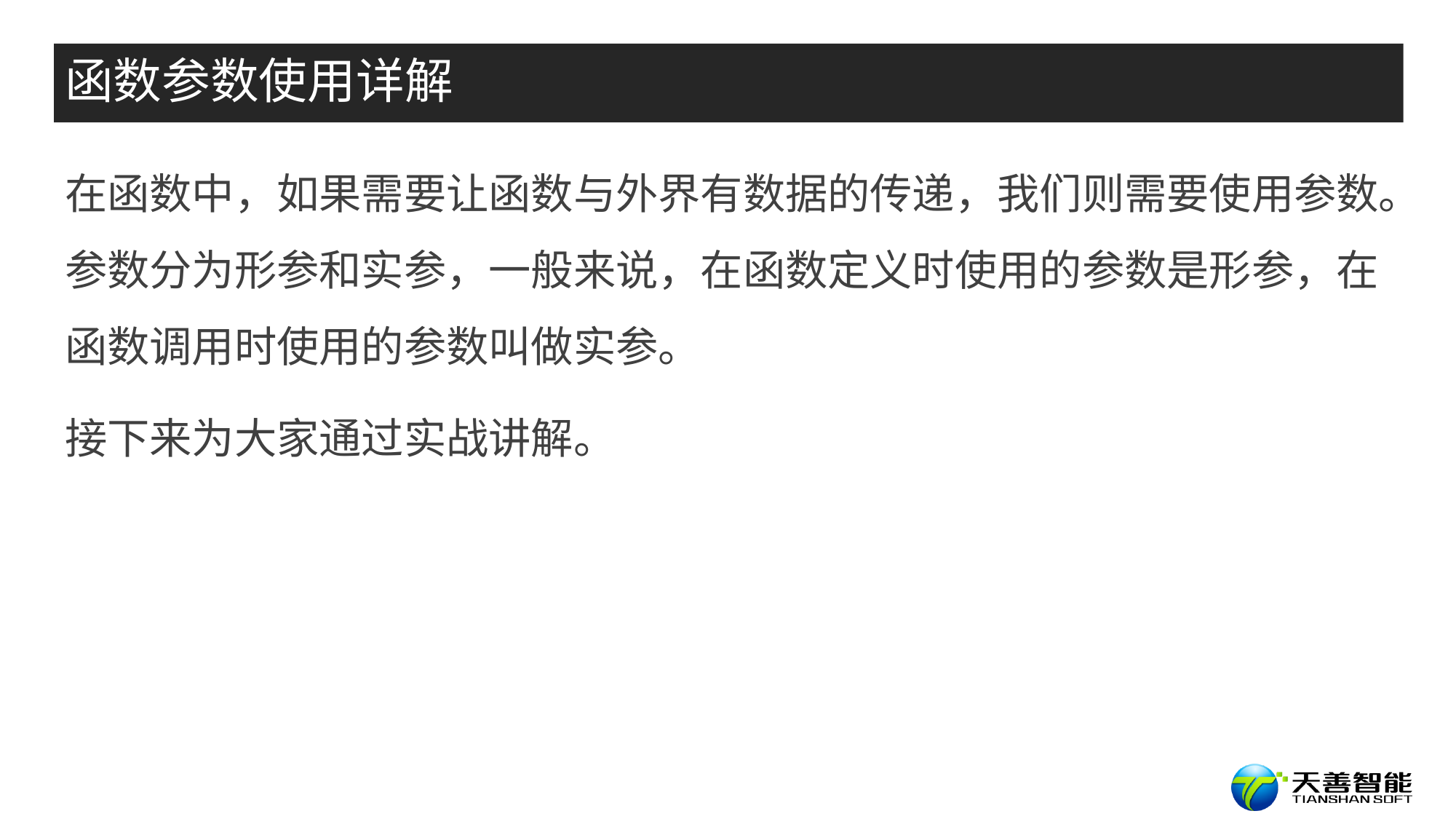

# 函数参数使用详解
在函数中，如果需要让函数与外界有数据的传递，我们则需要使用参数。参数分为形参和实参，一般来说，在函数定义时使用的参数是形参，在函数调用时使用的参数叫做实参。
接下来为大家通过实战讲解。